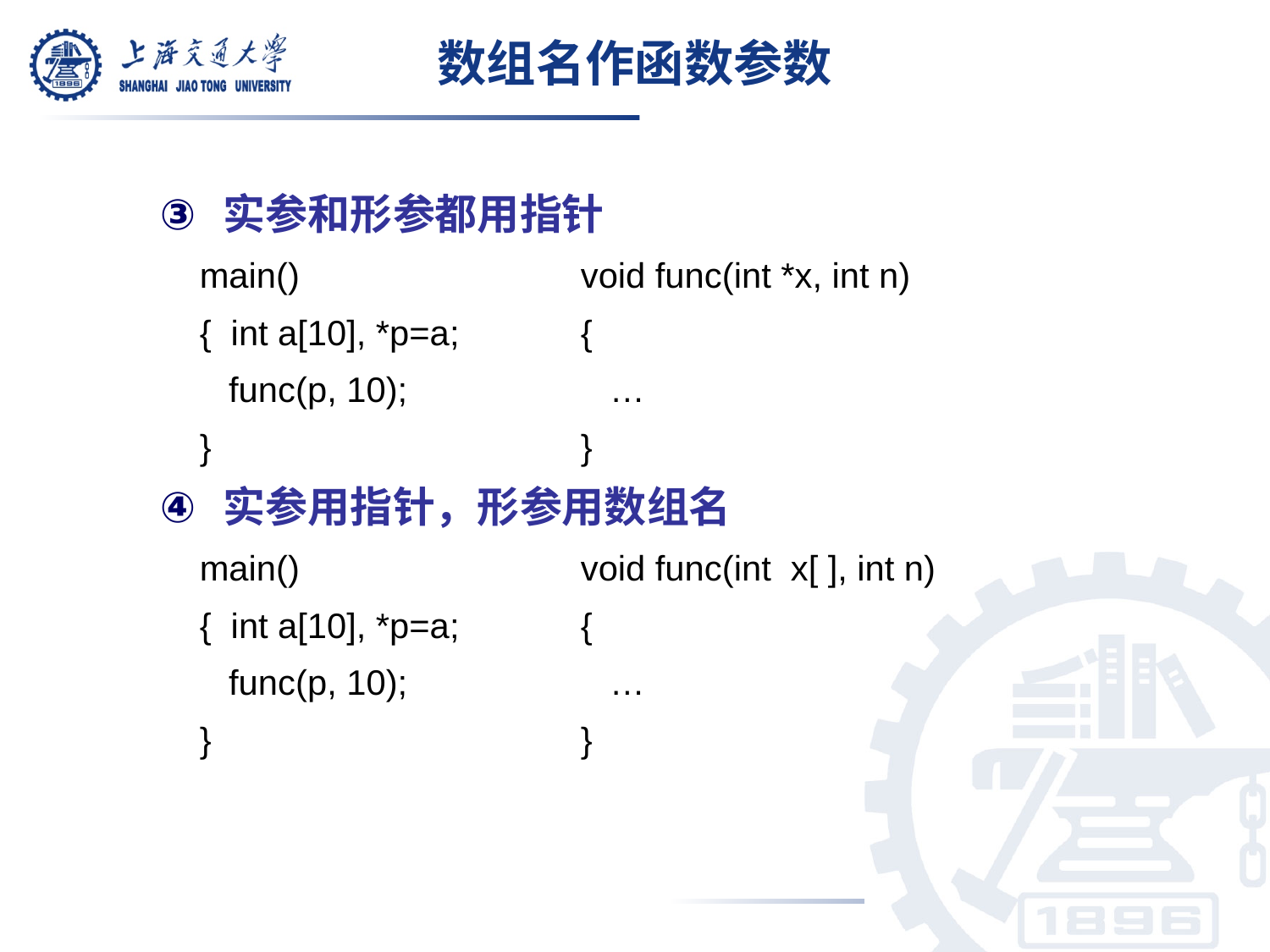

# 数组名作函数参数
实参和形参都用指针
	main() 			void func(int *x, int n)
	{  int a[10], *p=a;	{
	   func(p, 10);		   …
	}			}
实参用指针，形参用数组名
	main() 			void func(int  x[ ], int n)
	{  int a[10], *p=a;	{
	   func(p, 10);		   …
	}			}